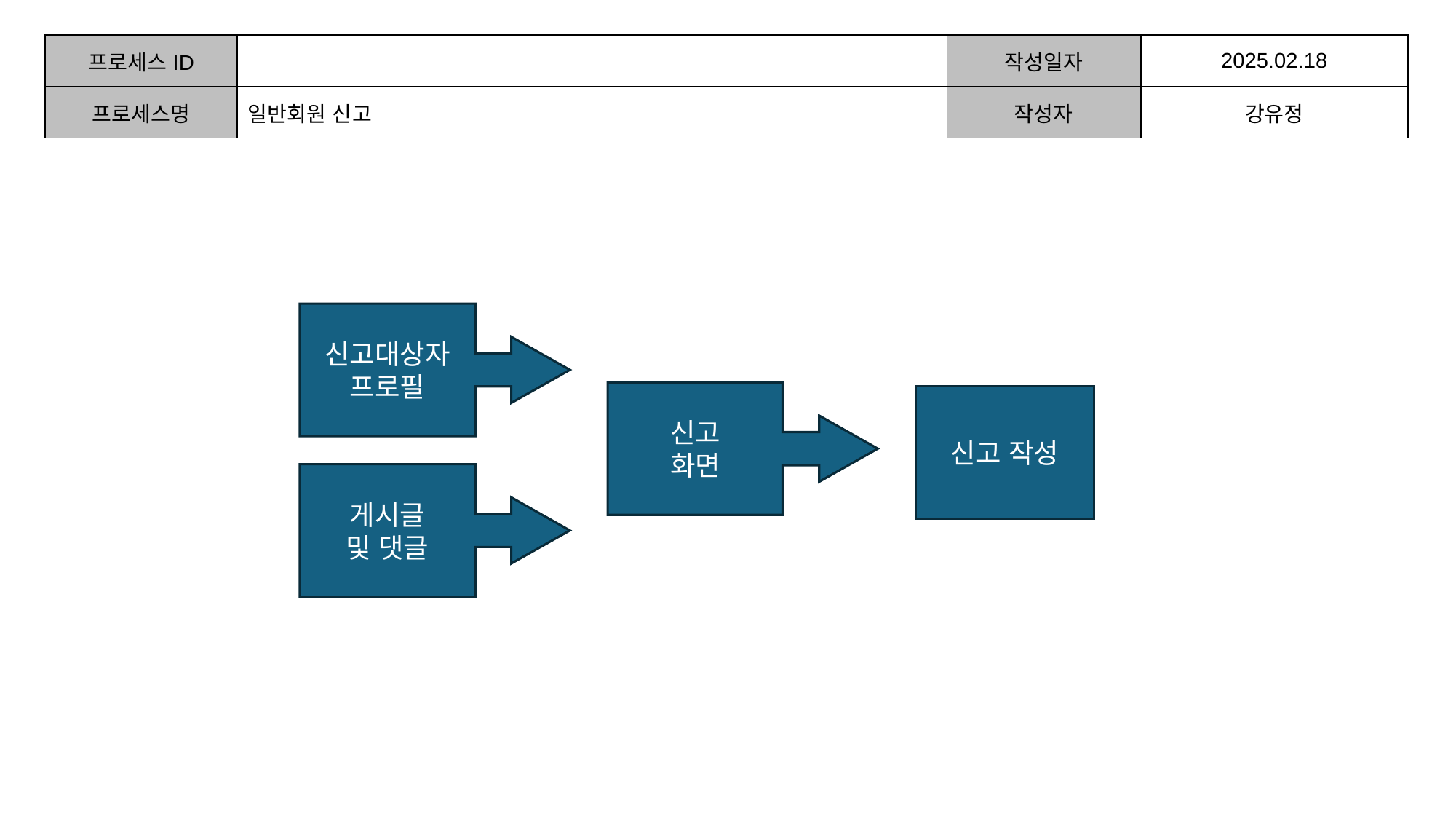

| 프로세스ID |  | 작성일자 | 2025.02.18 |
| --- | --- | --- | --- |
| 프로세스명 | 일반회원 신고 | 작성자 | 강유정 |
|  |  |  |  |
신고대상자
프로필
신고
화면
신고 작성
게시글
및 댓글